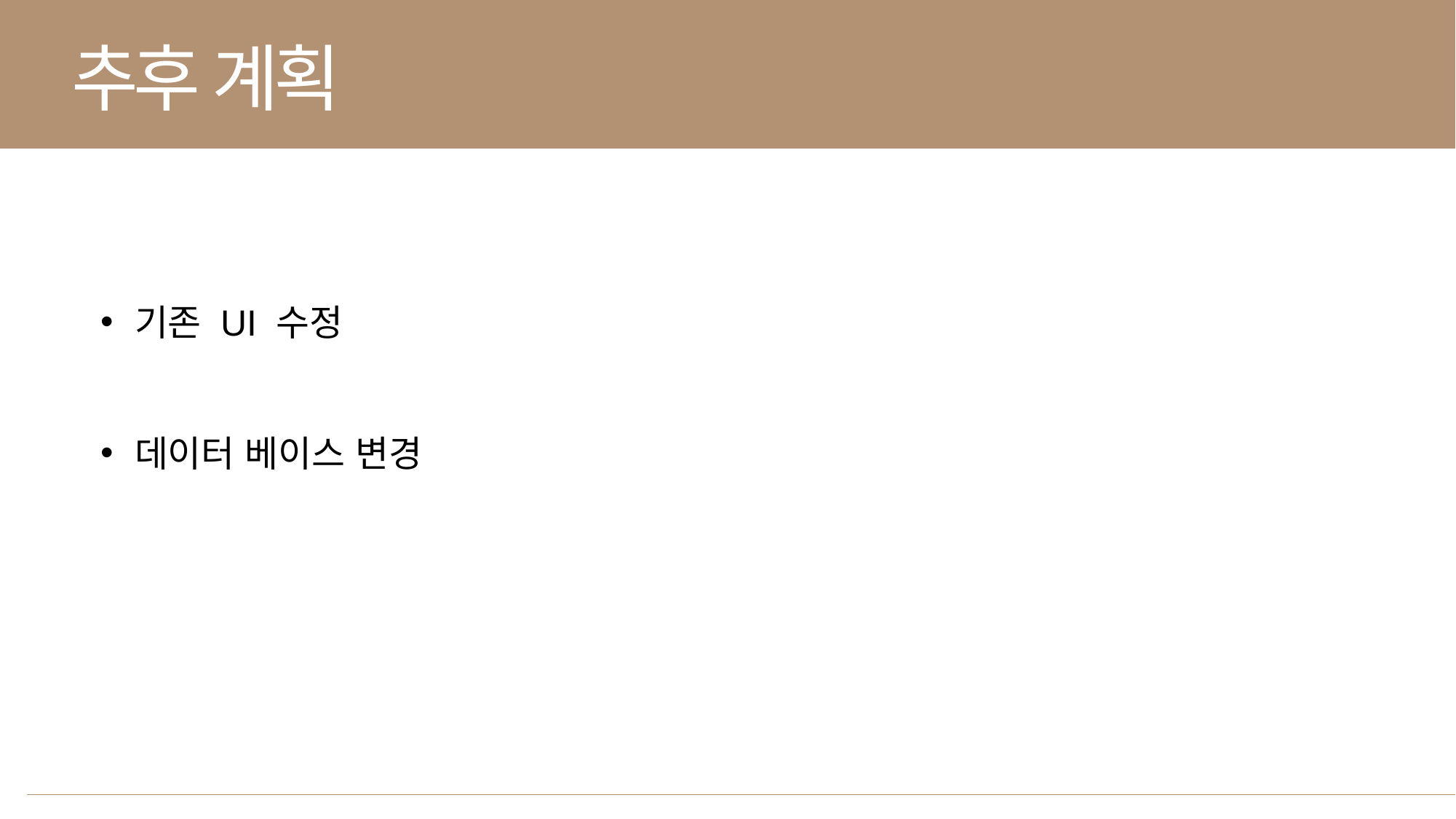

추후 계획
기존 UI 수정

데이터 베이스 변경